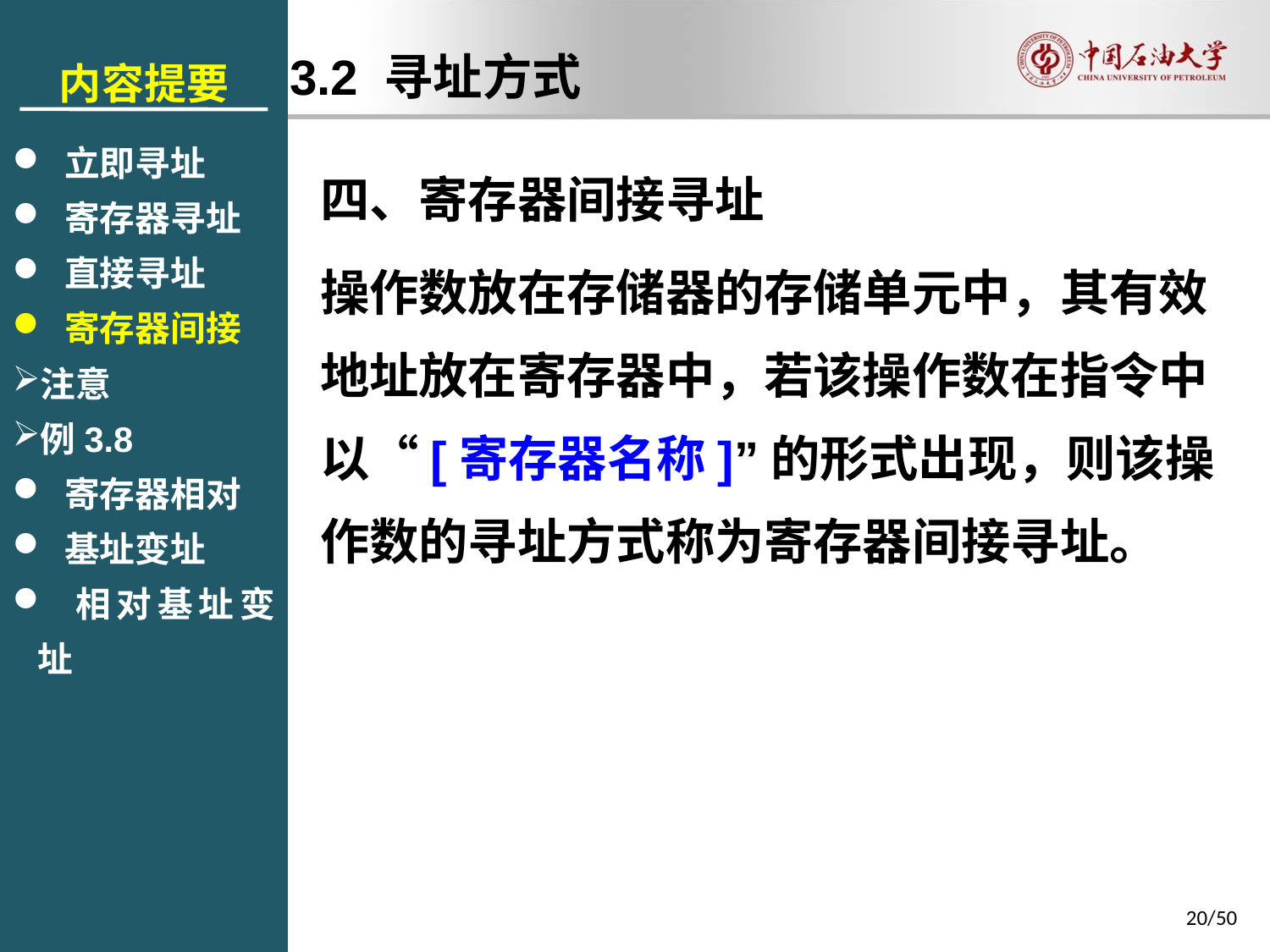

内容提要
 立即寻址
 寄存器寻址
 直接寻址
 寄存器间接
注意
例3.8
 寄存器相对
 基址变址
 相对基址变址

3.2 寻址方式
四、寄存器间接寻址
操作数放在存储器的存储单元中，其有效地址放在寄存器中，若该操作数在指令中以“[寄存器名称]”的形式出现，则该操作数的寻址方式称为寄存器间接寻址。
20/50